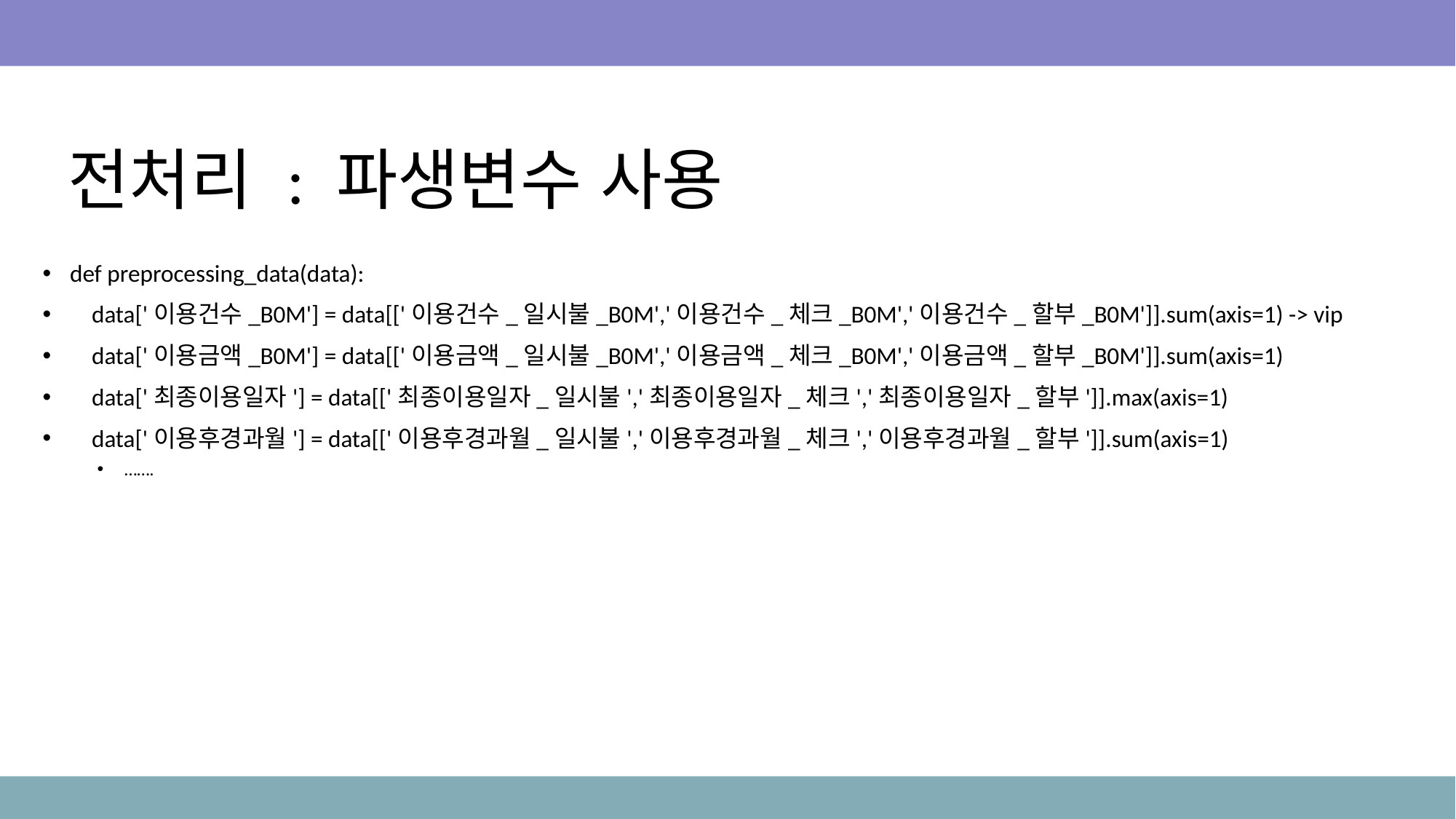

전처리 : 파생변수 사용
def preprocessing_data(data):
    data['이용건수_B0M'] = data[['이용건수_일시불_B0M','이용건수_체크_B0M','이용건수_할부_B0M']].sum(axis=1) -> vip
    data['이용금액_B0M'] = data[['이용금액_일시불_B0M','이용금액_체크_B0M','이용금액_할부_B0M']].sum(axis=1)
    data['최종이용일자'] = data[['최종이용일자_일시불','최종이용일자_체크','최종이용일자_할부']].max(axis=1)
    data['이용후경과월'] = data[['이용후경과월_일시불','이용후경과월_체크','이용후경과월_할부']].sum(axis=1)
…….

COPYRIGHT ⓒ ALL RIGHT RESERVED BY PAPATALABS
Human Huge Team